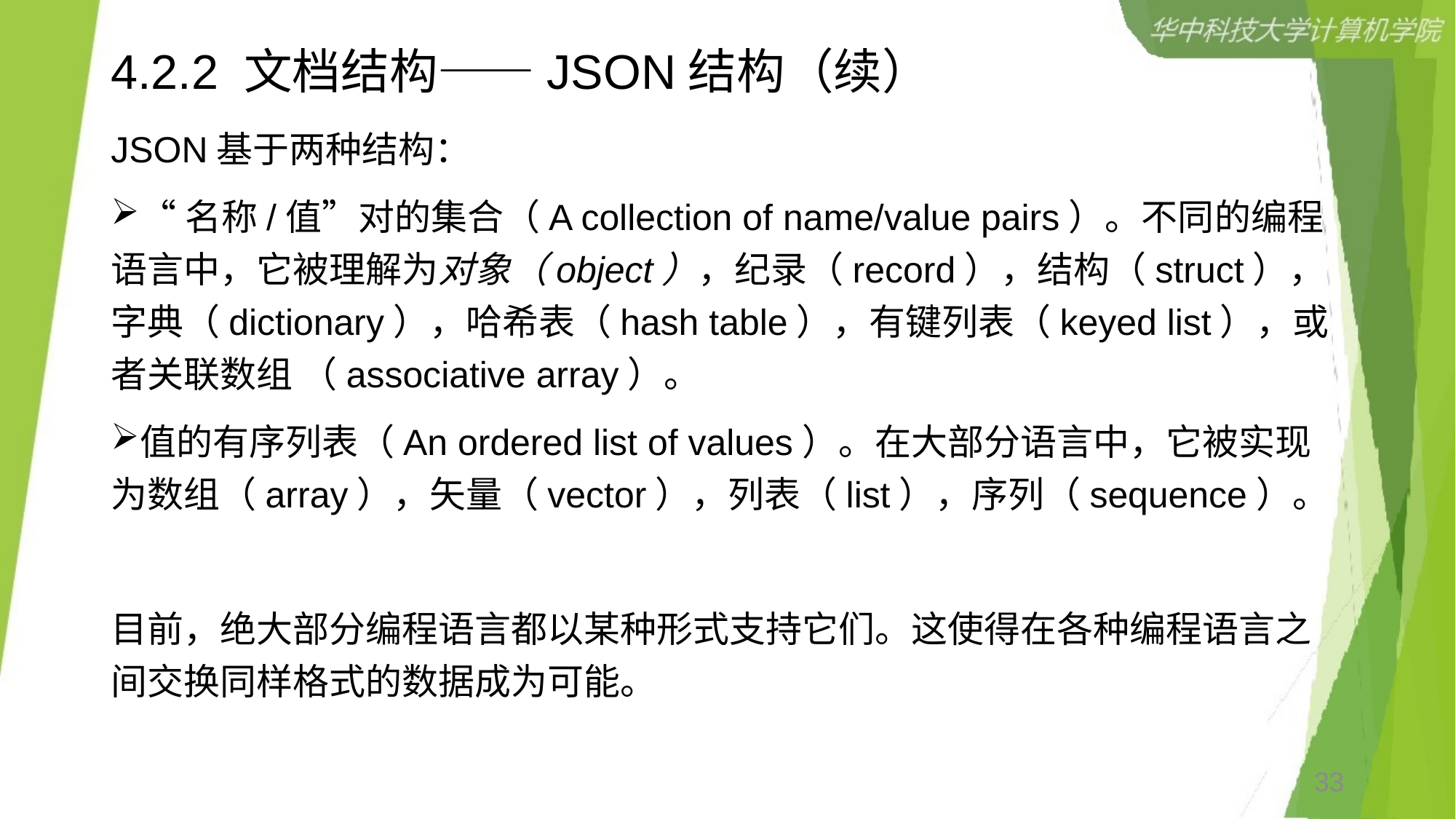

# 4.2.2 文档结构——JSON结构（续）
JSON基于两种结构：
“名称/值”对的集合（A collection of name/value pairs）。不同的编程语言中，它被理解为对象（object），纪录（record），结构（struct），字典（dictionary），哈希表（hash table），有键列表（keyed list），或者关联数组 （associative array）。
值的有序列表（An ordered list of values）。在大部分语言中，它被实现为数组（array），矢量（vector），列表（list），序列（sequence）。

目前，绝大部分编程语言都以某种形式支持它们。这使得在各种编程语言之间交换同样格式的数据成为可能。
33